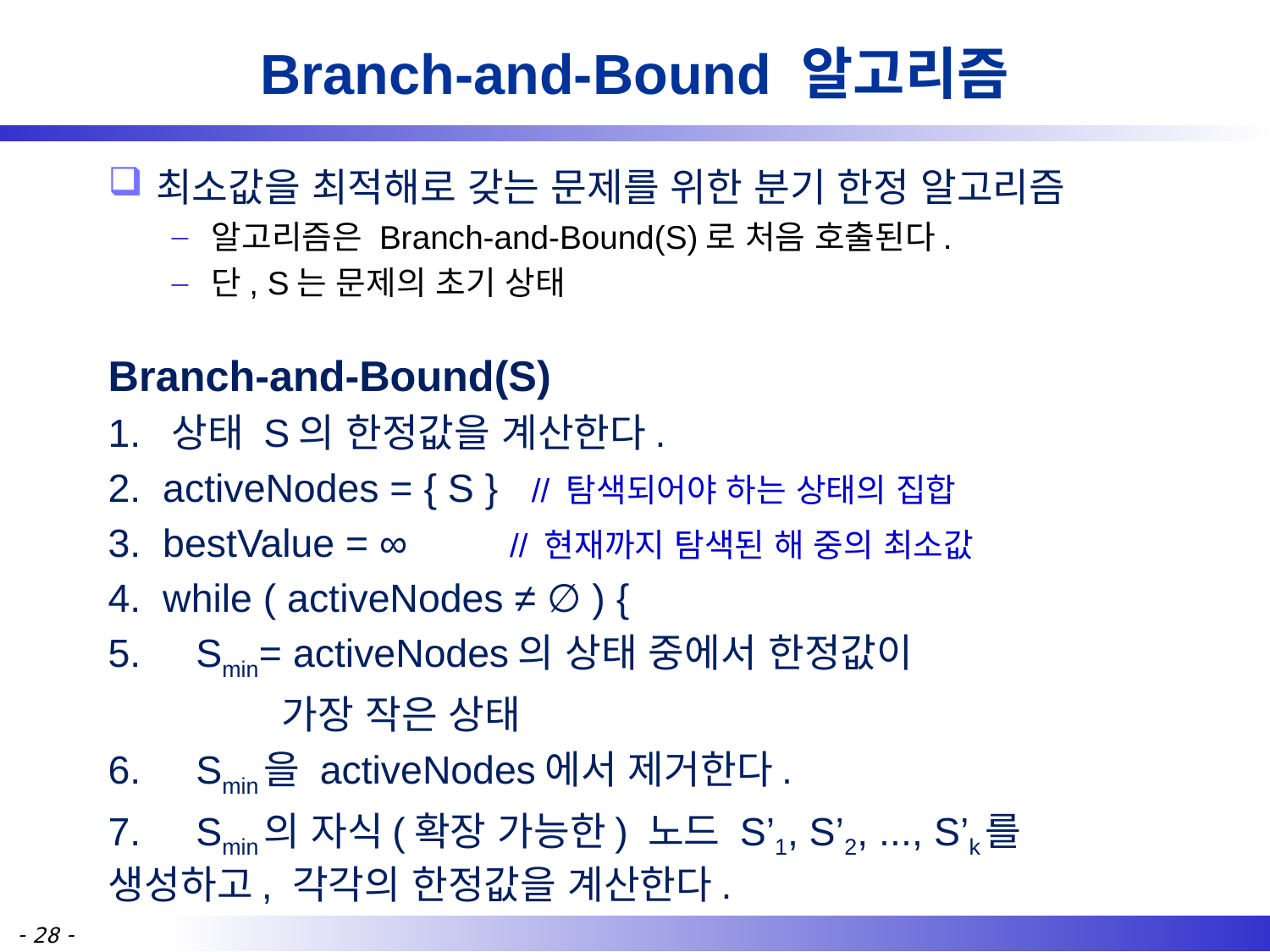

# Branch-and-Bound 알고리즘
최소값을 최적해로 갖는 문제를 위한 분기 한정 알고리즘
알고리즘은 Branch-and-Bound(S)로 처음 호출된다.
단, S는 문제의 초기 상태

Branch-and-Bound(S)
1.  상태 S의 한정값을 계산한다.
2.  activeNodes = { S }   // 탐색되어야 하는 상태의 집합
3.  bestValue = ∞           // 현재까지 탐색된 해 중의 최소값
4.  while ( activeNodes ≠ ∅ ) {
5.     Smin= activeNodes의 상태 중에서 한정값이
               가장 작은 상태
6.     Smin을 activeNodes에서 제거한다.
7.     Smin의 자식(확장 가능한) 노드 S’1, S’2, ..., S’k를 생성하고, 각각의 한정값을 계산한다.
- 28 -